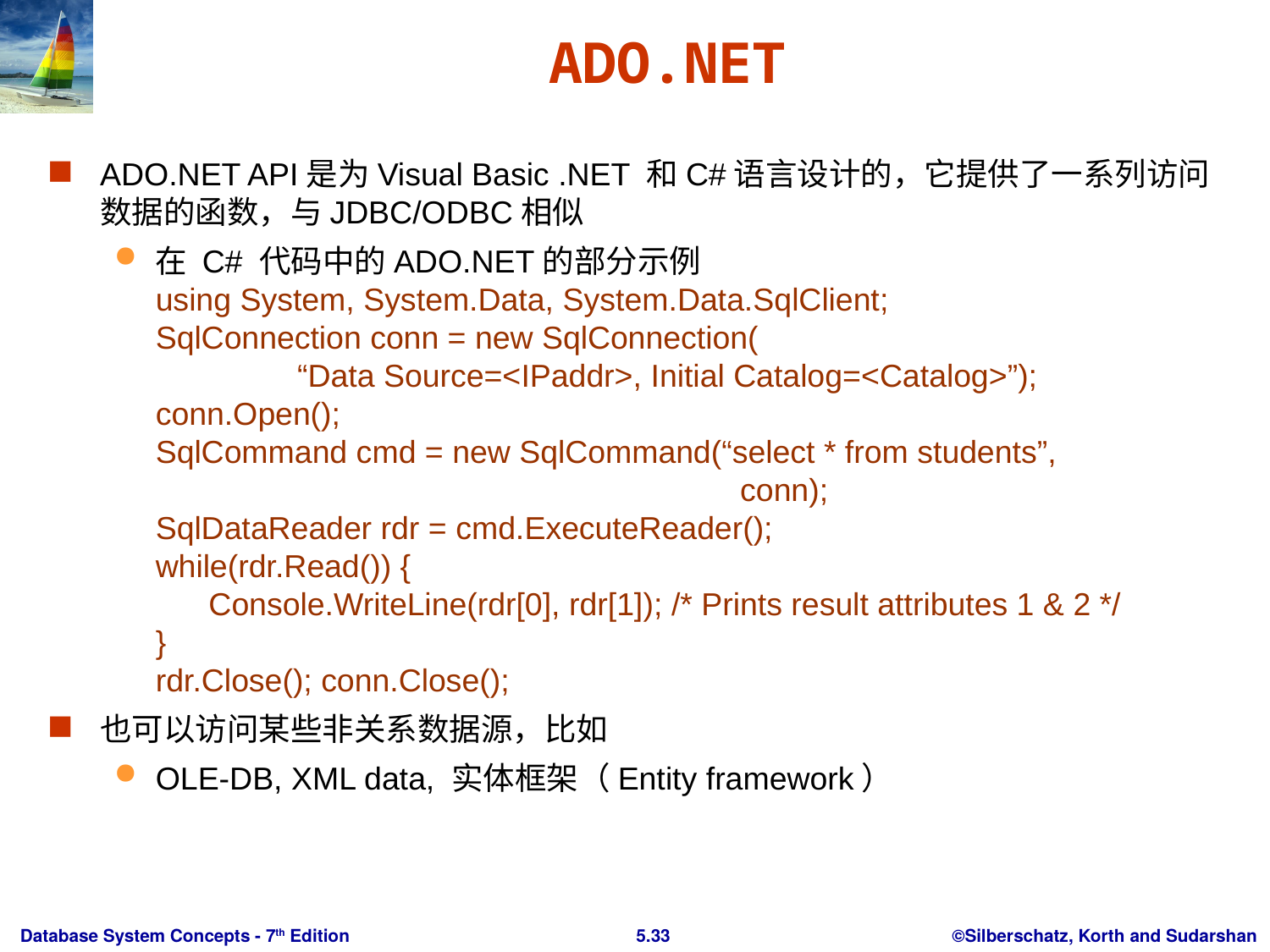

# ADO.NET
ADO.NET API是为Visual Basic .NET 和C#语言设计的，它提供了一系列访问数据的函数，与JDBC/ODBC相似
在 C# 代码中的ADO.NET的部分示例
using System, System.Data, System.Data.SqlClient;
SqlConnection conn = new SqlConnection(
                “Data Source=<IPaddr>, Initial Catalog=<Catalog>”);
conn.Open();
SqlCommand cmd = new SqlCommand(“select * from students”,
                                                                  conn);
SqlDataReader rdr = cmd.ExecuteReader();
while(rdr.Read()) {
      Console.WriteLine(rdr[0], rdr[1]); /* Prints result attributes 1 & 2 */
}
rdr.Close(); conn.Close();
也可以访问某些非关系数据源，比如
OLE-DB, XML data, 实体框架（Entity framework）